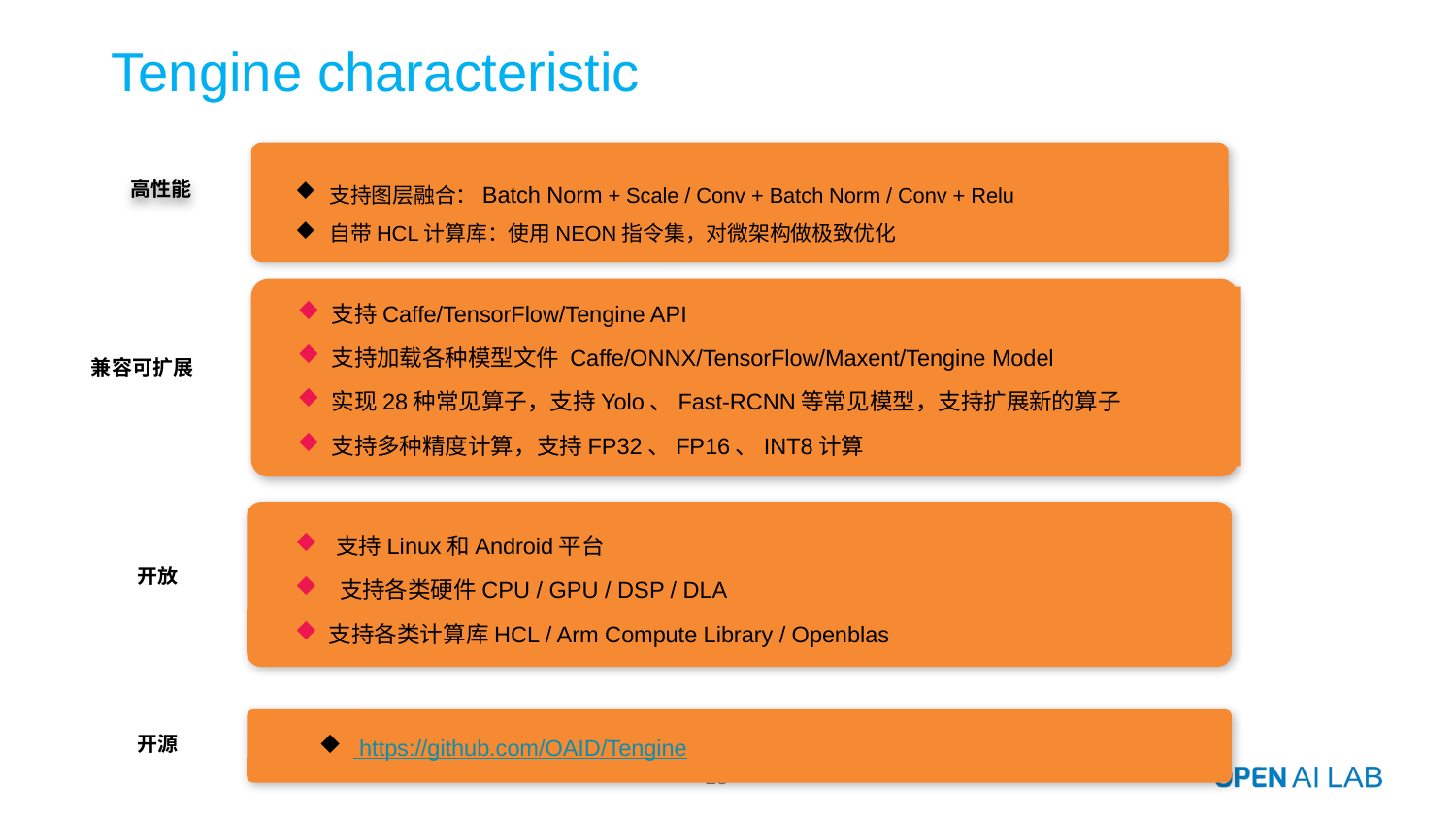

Tengine characteristic

支持图层融合：Batch Norm + Scale / Conv + Batch Norm / Conv + Relu
自带HCL计算库：使用NEON指令集，对微架构做极致优化
高性能

支持Caffe/TensorFlow/Tengine API
支持加载各种模型文件 Caffe/ONNX/TensorFlow/Maxent/Tengine Model
实现28种常见算子，支持Yolo、Fast-RCNN等常见模型，支持扩展新的算子
支持多种精度计算，支持FP32、FP16、INT8计算

兼容可扩展

支持Linux和Android平台
 支持各类硬件CPU / GPU / DSP / DLA
支持各类计算库HCL / Arm Compute Library / Openblas

开放
 放

开源
 放
 https://github.com/OAID/Tengine